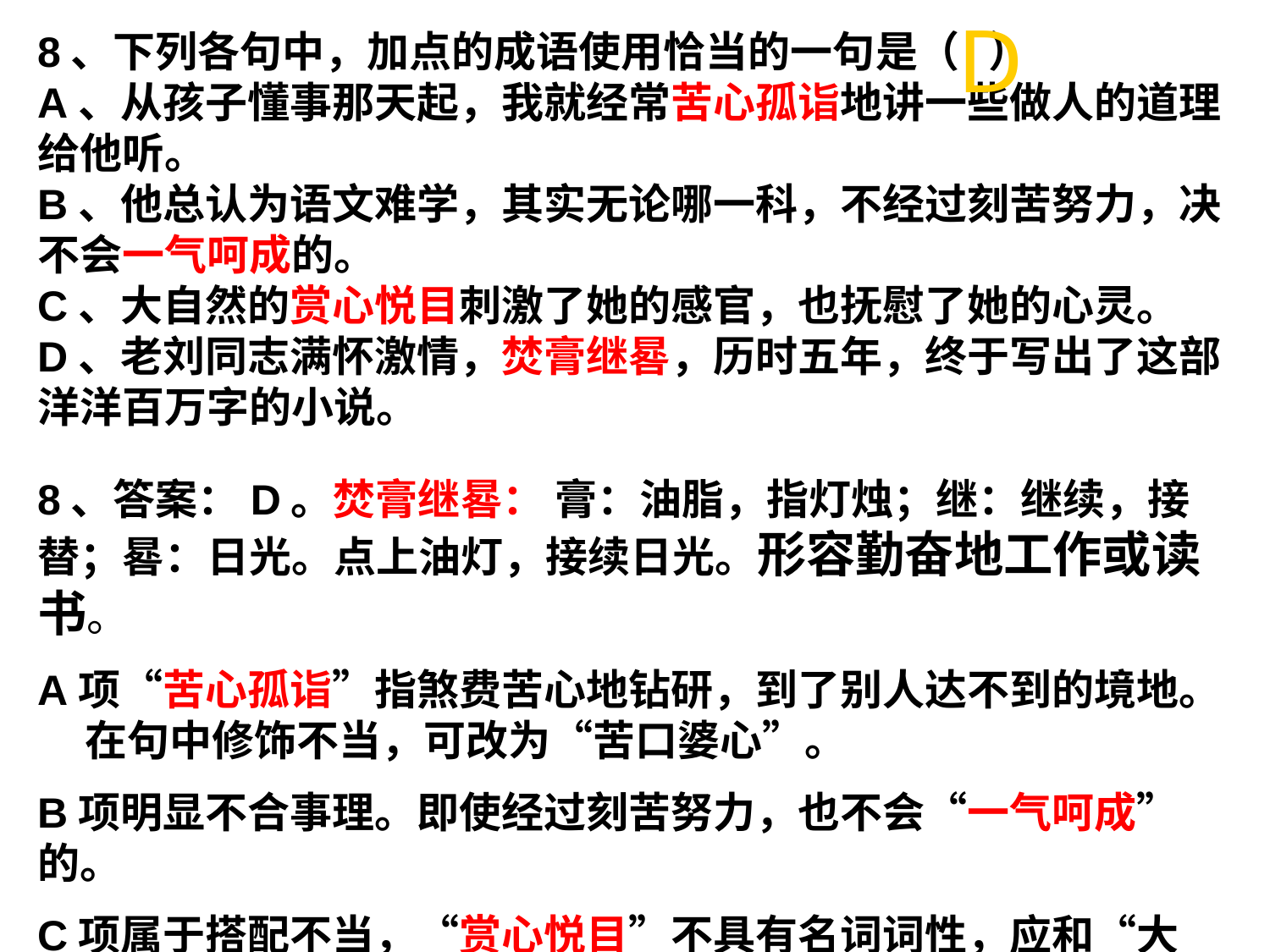

D
8、下列各句中，加点的成语使用恰当的一句是（   ）
A、从孩子懂事那天起，我就经常苦心孤诣地讲一些做人的道理给他听。
B、他总认为语文难学，其实无论哪一科，不经过刻苦努力，决不会一气呵成的。
C、大自然的赏心悦目刺激了她的感官，也抚慰了她的心灵。
D、老刘同志满怀激情，焚膏继晷，历时五年，终于写出了这部洋洋百万字的小说。
8、答案：D。焚膏继晷： 膏：油脂，指灯烛；继：继续，接替；晷：日光。点上油灯，接续日光。形容勤奋地工作或读书。
A项“苦心孤诣”指煞费苦心地钻研，到了别人达不到的境地。     在句中修饰不当，可改为“苦口婆心”。
B项明显不合事理。即使经过刻苦努力，也不会“一气呵成”的。
C项属于搭配不当，“赏心悦目”不具有名词词性，应和“大自然”对调。